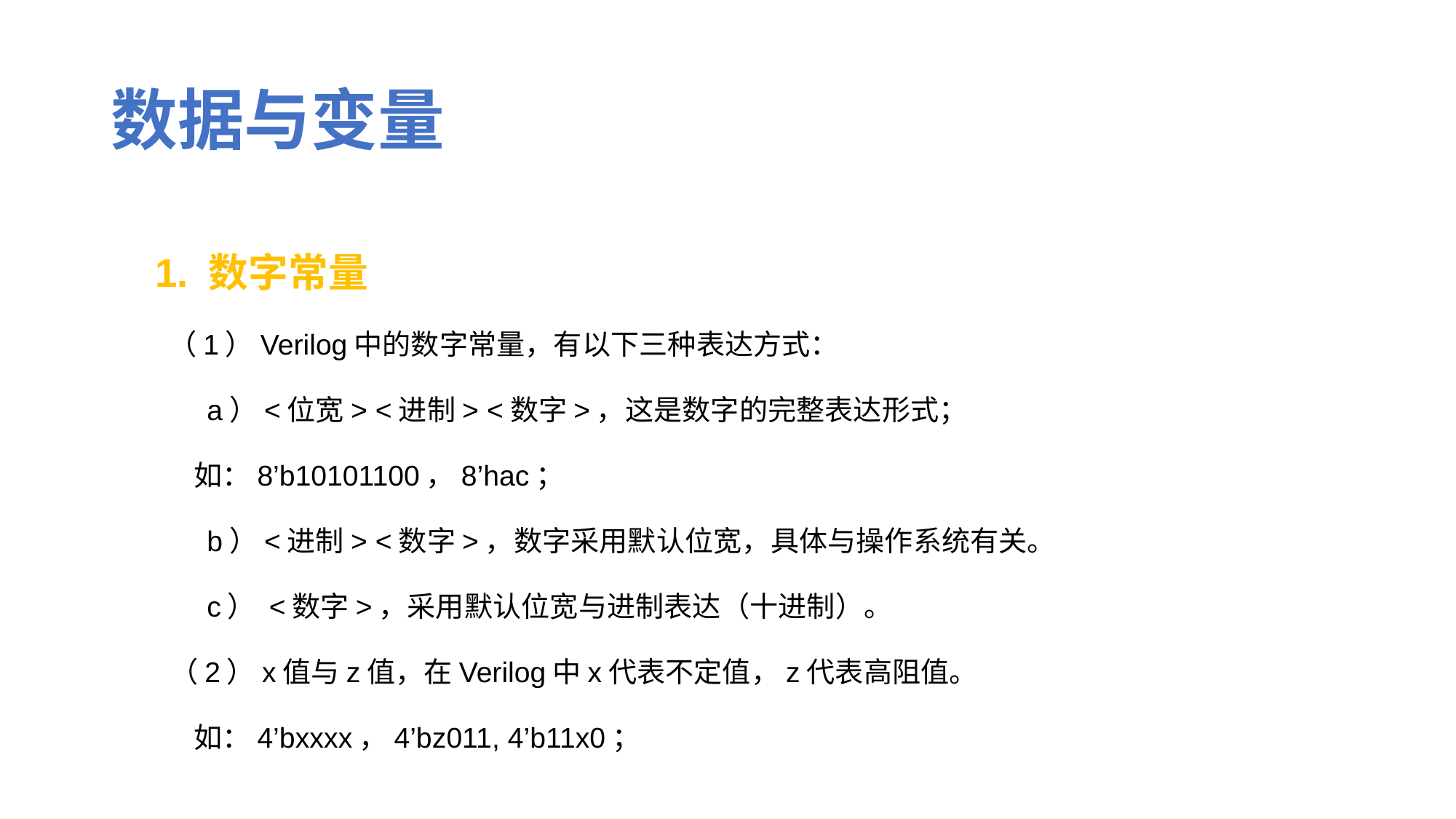

# 数据与变量
    1. 数字常量
        （1）Verilog中的数字常量，有以下三种表达方式：
            a）<位宽> <进制> <数字>，这是数字的完整表达形式；
            如：8’b10101100，8’hac；
            b）<进制> <数字>，数字采用默认位宽，具体与操作系统有关。
            c） <数字>，采用默认位宽与进制表达（十进制）。
        （2）x值与z值，在Verilog中x代表不定值，z代表高阻值。
            如：4’bxxxx，4’bz011, 4’b11x0；